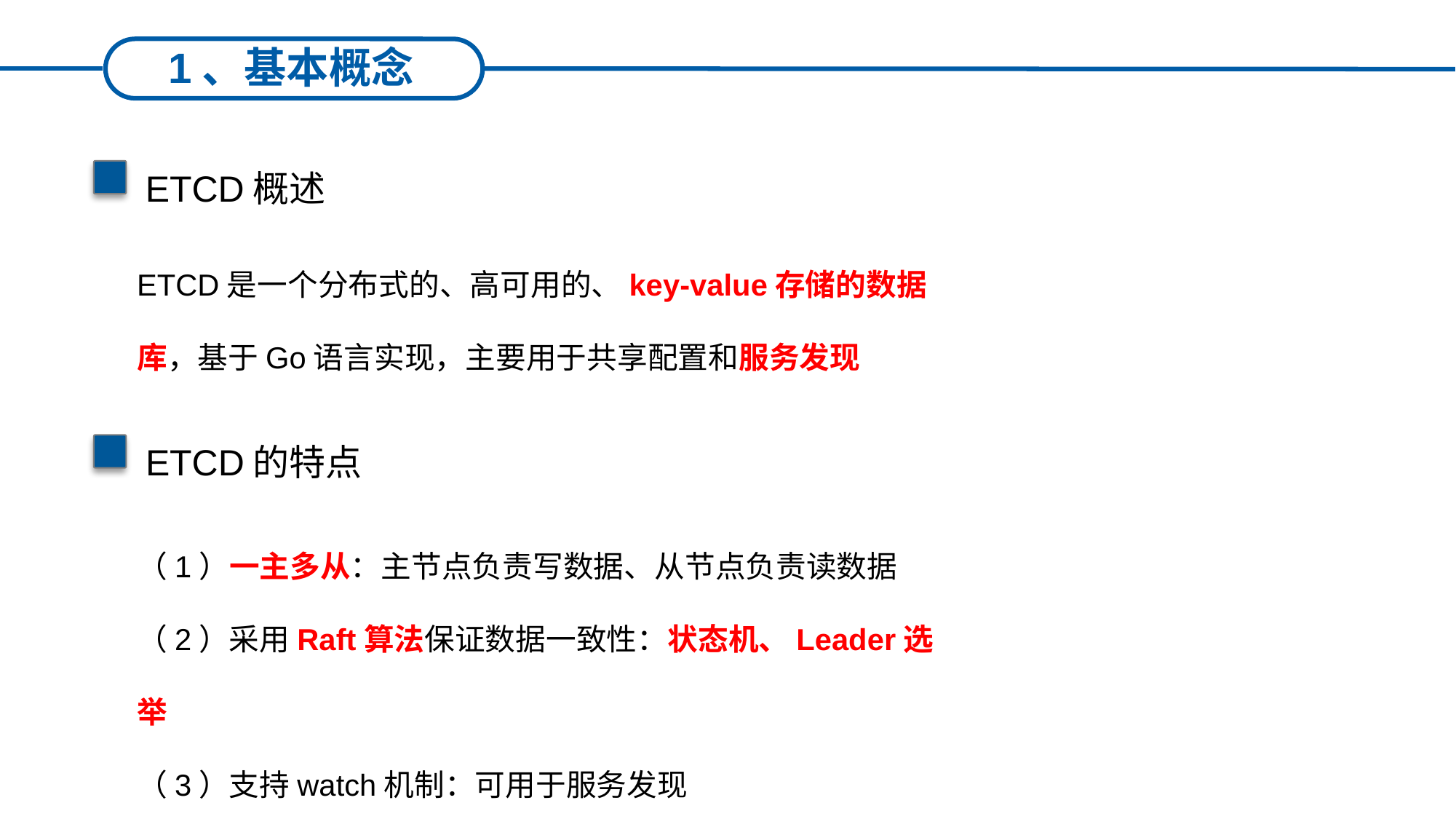

1、基本概念

1、当前进度
ETCD概述

ETCD是一个分布式的、高可用的、key-value存储的数据库，基于Go语言实现，主要用于共享配置和服务发现
ETCD的特点

（1）一主多从：主节点负责写数据、从节点负责读数据
（2）采用Raft算法保证数据一致性：状态机、Leader选举
（3）支持watch机制：可用于服务发现